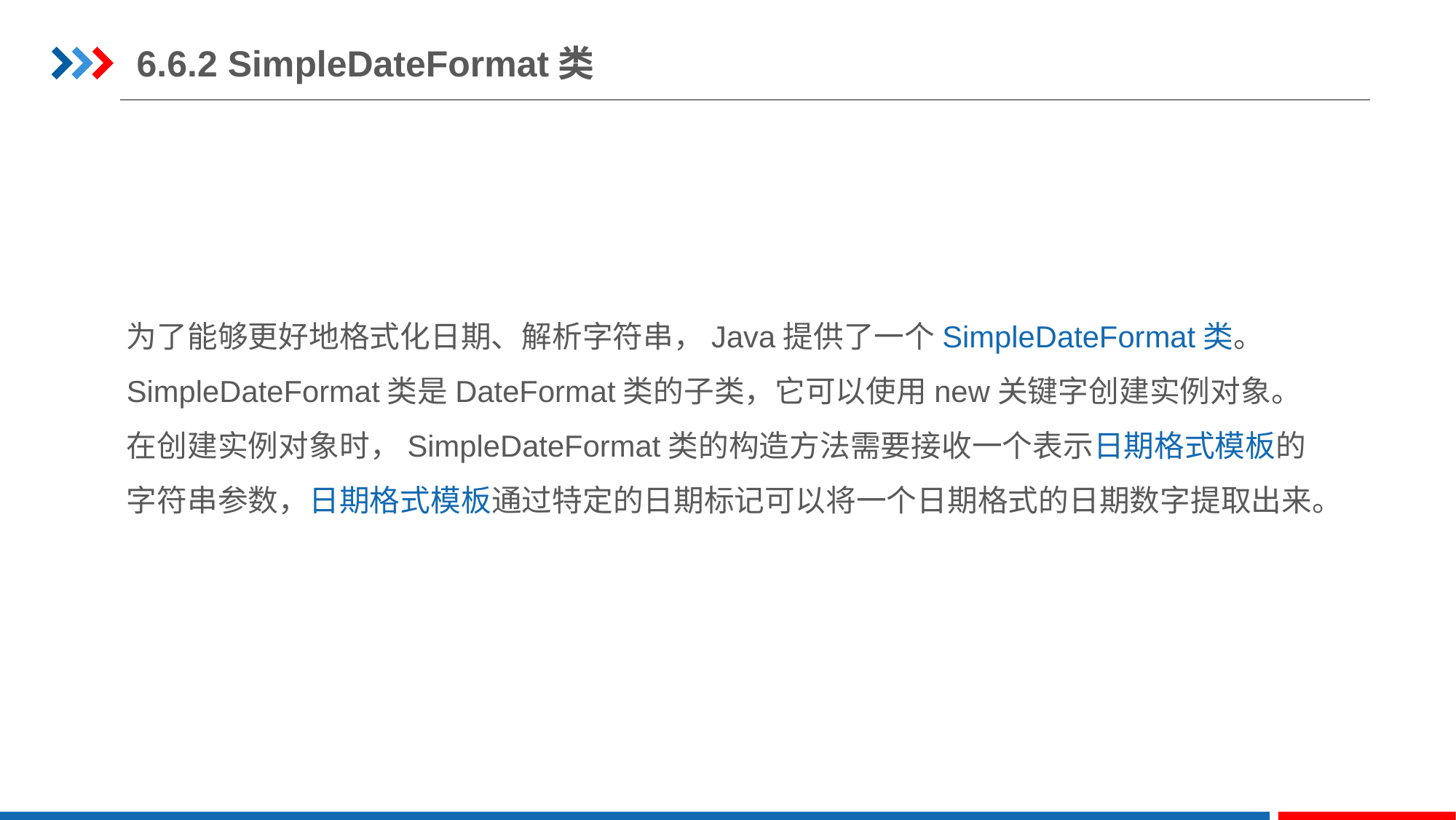

6.6.2 SimpleDateFormat类
为了能够更好地格式化日期、解析字符串，Java提供了一个SimpleDateFormat类。
SimpleDateFormat类是DateFormat类的子类，它可以使用new关键字创建实例对象。在创建实例对象时，SimpleDateFormat类的构造方法需要接收一个表示日期格式模板的字符串参数，日期格式模板通过特定的日期标记可以将一个日期格式的日期数字提取出来。